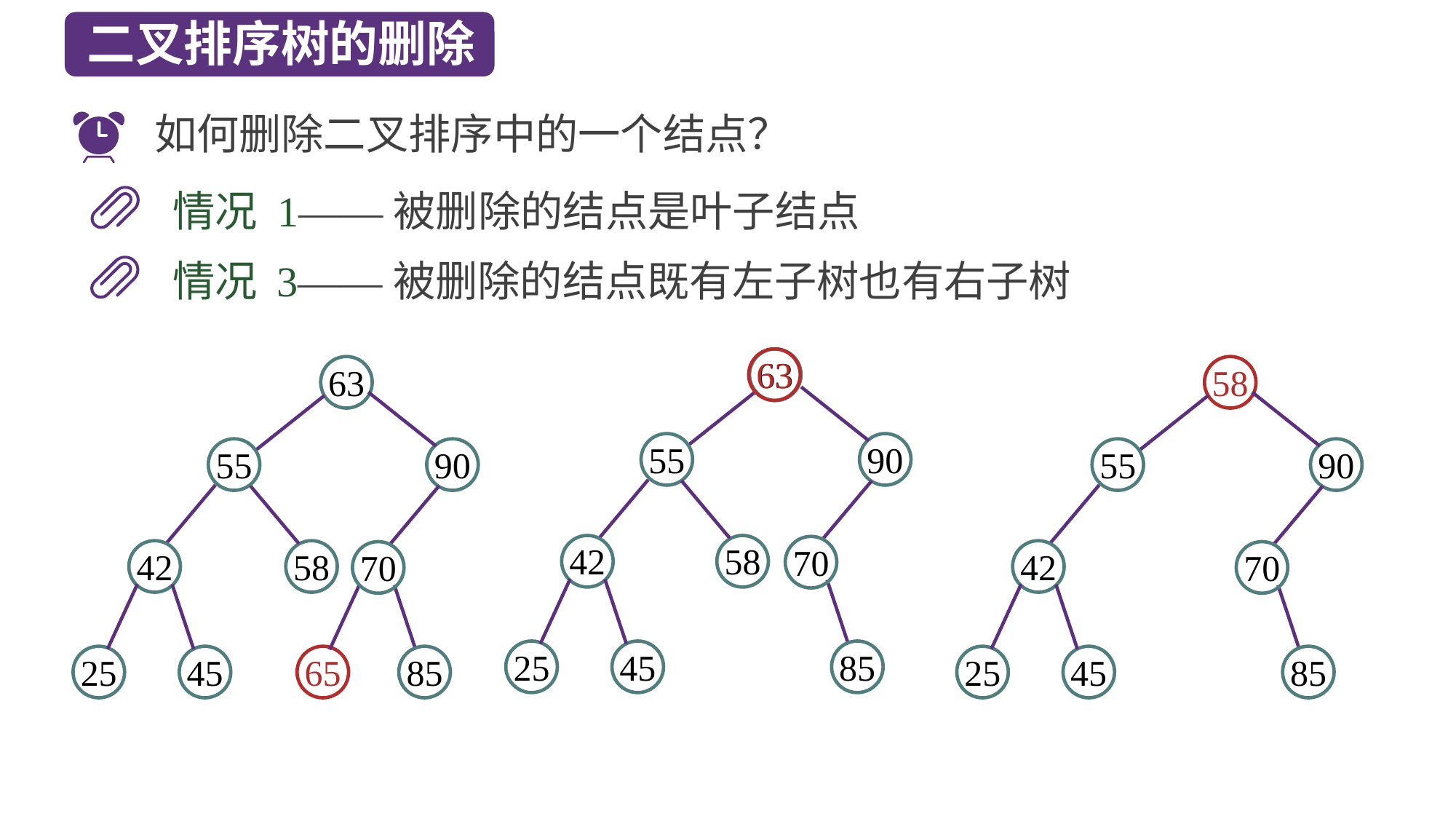

二叉排序树的删除

如何删除二叉排序中的一个结点？

情况 1——被删除的结点是叶子结点

情况 3——被删除的结点既有左子树也有右子树

63
63

90

55

42

58

70

25

45

85
63

90

55

42

58

70

25

45

85
58

90

55

42

70

25

45

85
65